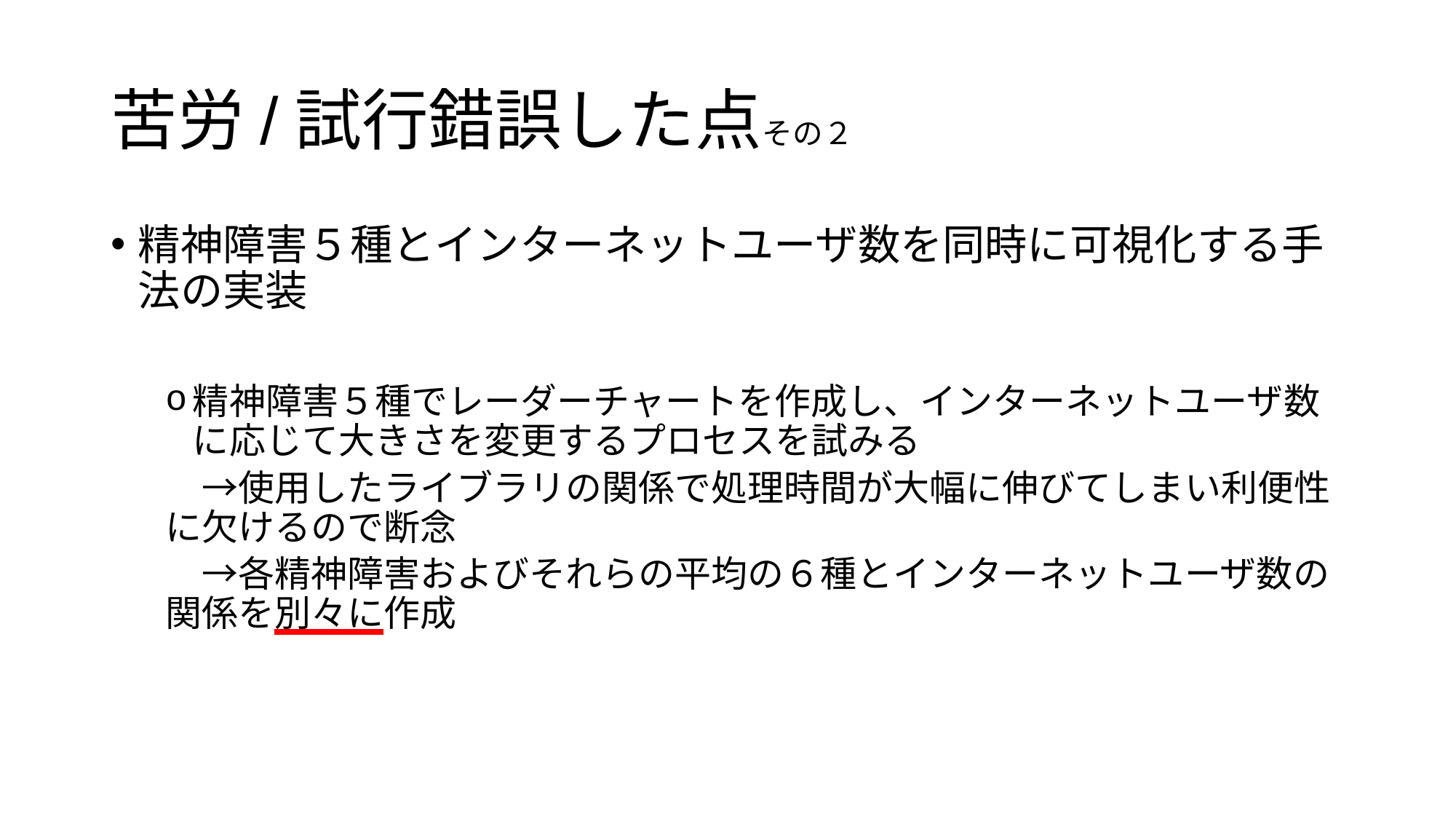

# 苦労/試行錯誤した点その２
精神障害５種とインターネットユーザ数を同時に可視化する手法の実装

精神障害５種でレーダーチャートを作成し、インターネットユーザ数に応じて大きさを変更するプロセスを試みる
　→使用したライブラリの関係で処理時間が大幅に伸びてしまい利便性に欠けるので断念
　→各精神障害およびそれらの平均の６種とインターネットユーザ数の関係を別々に作成